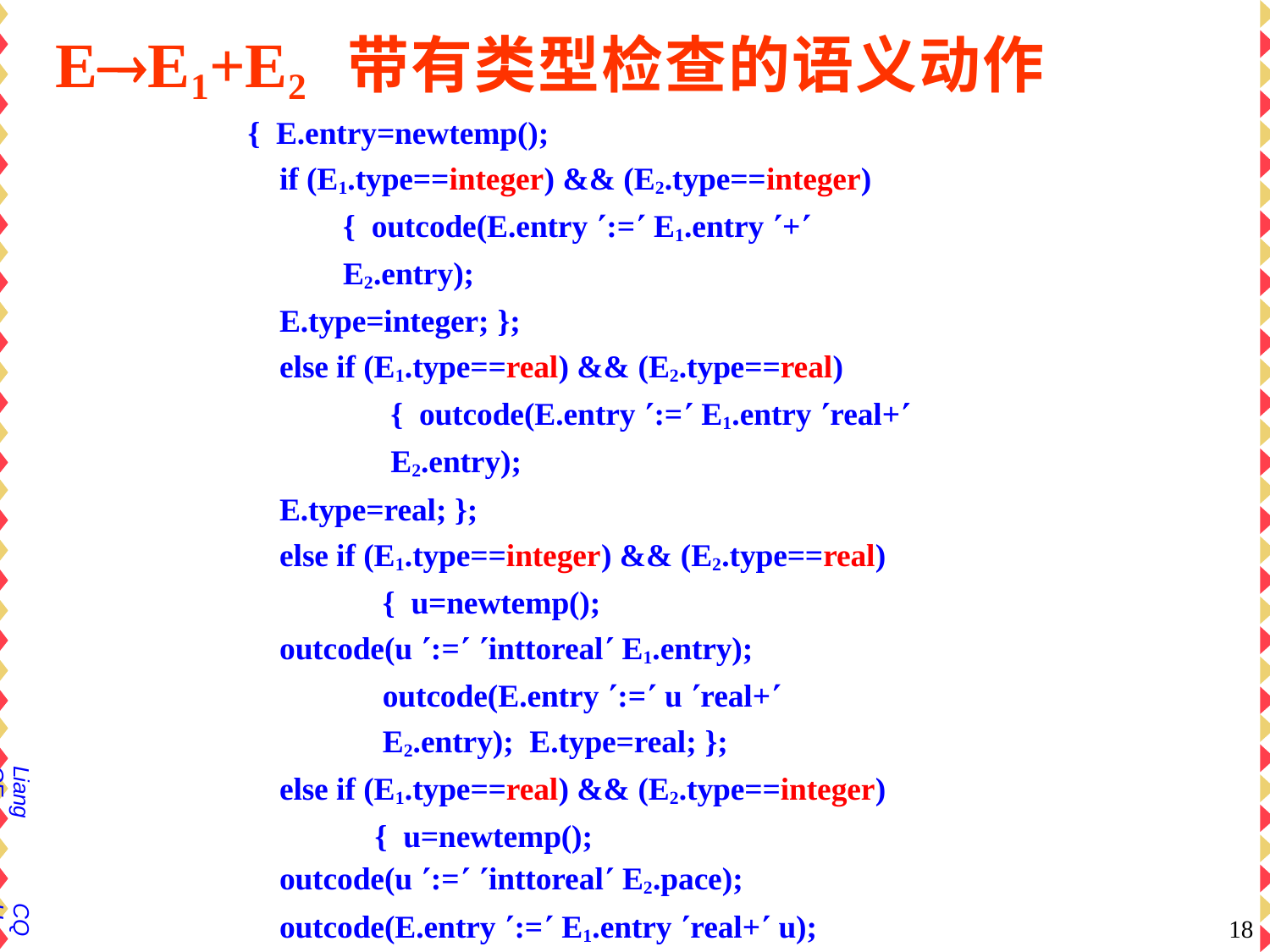

# E→E1+E2	带有类型检查的语义动作
{ E.entry=newtemp();
if (E1.type==integer) && (E2.type==integer) {  outcode(E.entry ′:=′ E1.entry ′+′ E2.entry);
E.type=integer; };
else if (E1.type==real) && (E2.type==real) {  outcode(E.entry ′:=′ E1.entry ′real+′ E2.entry);
E.type=real; };
else if (E1.type==integer) && (E2.type==real) {  u=newtemp();
outcode(u ′:=′ ′inttoreal′ E1.entry);  outcode(E.entry ′:=′ u ′real+′ E2.entry);  E.type=real; };
else if (E1.type==real) && (E2.type==integer) {  u=newtemp();
outcode(u ′:=′ ′inttoreal′ E2.pace);
outcode(E.entry ′:=′ E1.entry ′real+′ u);  E.type=real; };
else E.type=type_error;	}
Liang GE
CQU
18